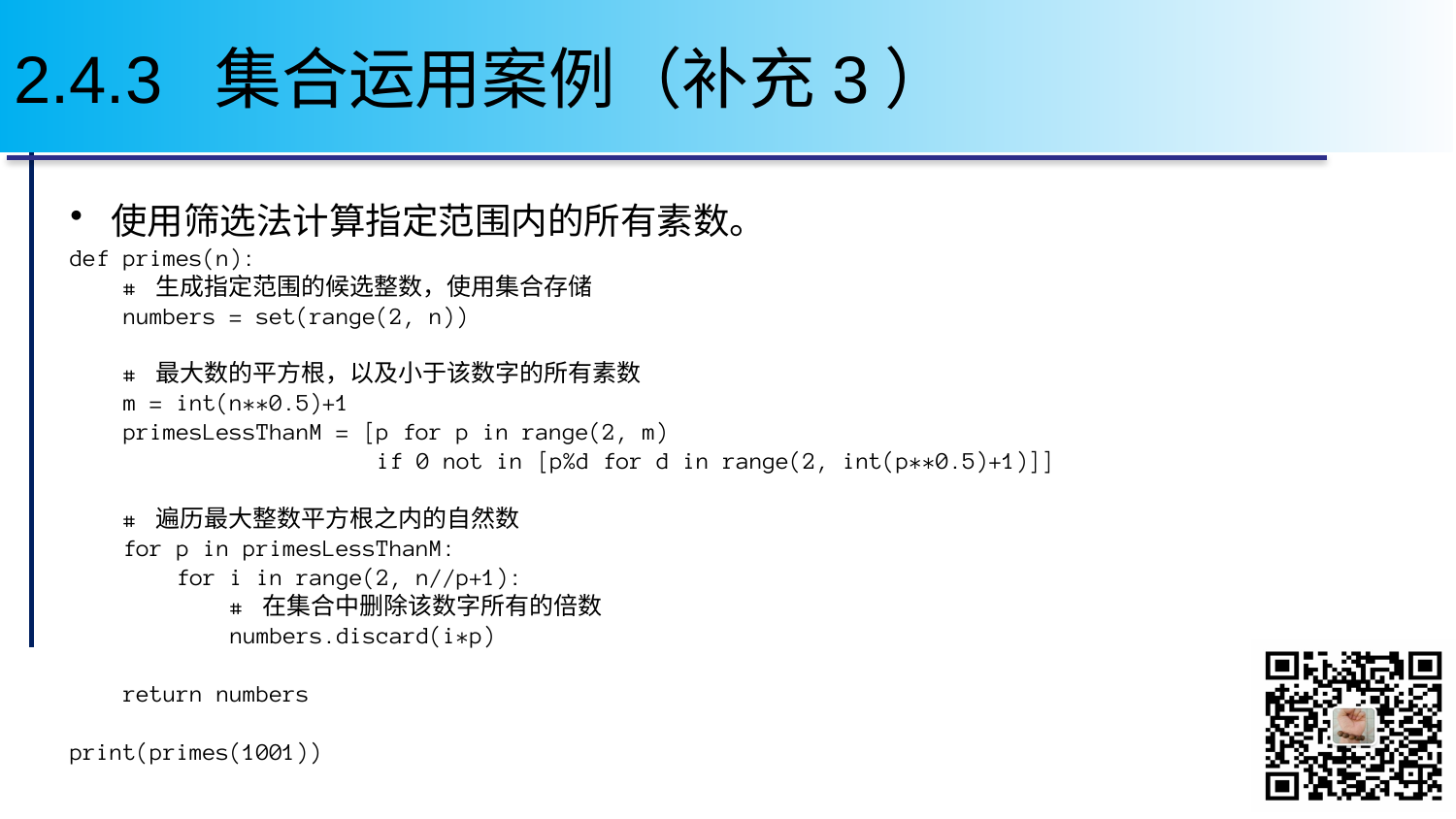

# 2.4.3  集合运用案例（补充3）
使用筛选法计算指定范围内的所有素数。
def primes(n):
    # 生成指定范围的候选整数，使用集合存储
    numbers = set(range(2, n))

    # 最大数的平方根，以及小于该数字的所有素数
    m = int(n**0.5)+1
    primesLessThanM = [p for p in range(2, m)
                       if 0 not in [p%d for d in range(2, int(p**0.5)+1)]]

    # 遍历最大整数平方根之内的自然数
    for p in primesLessThanM:
        for i in range(2, n//p+1):
            # 在集合中删除该数字所有的倍数
            numbers.discard(i*p)

    return numbers

print(primes(1001))